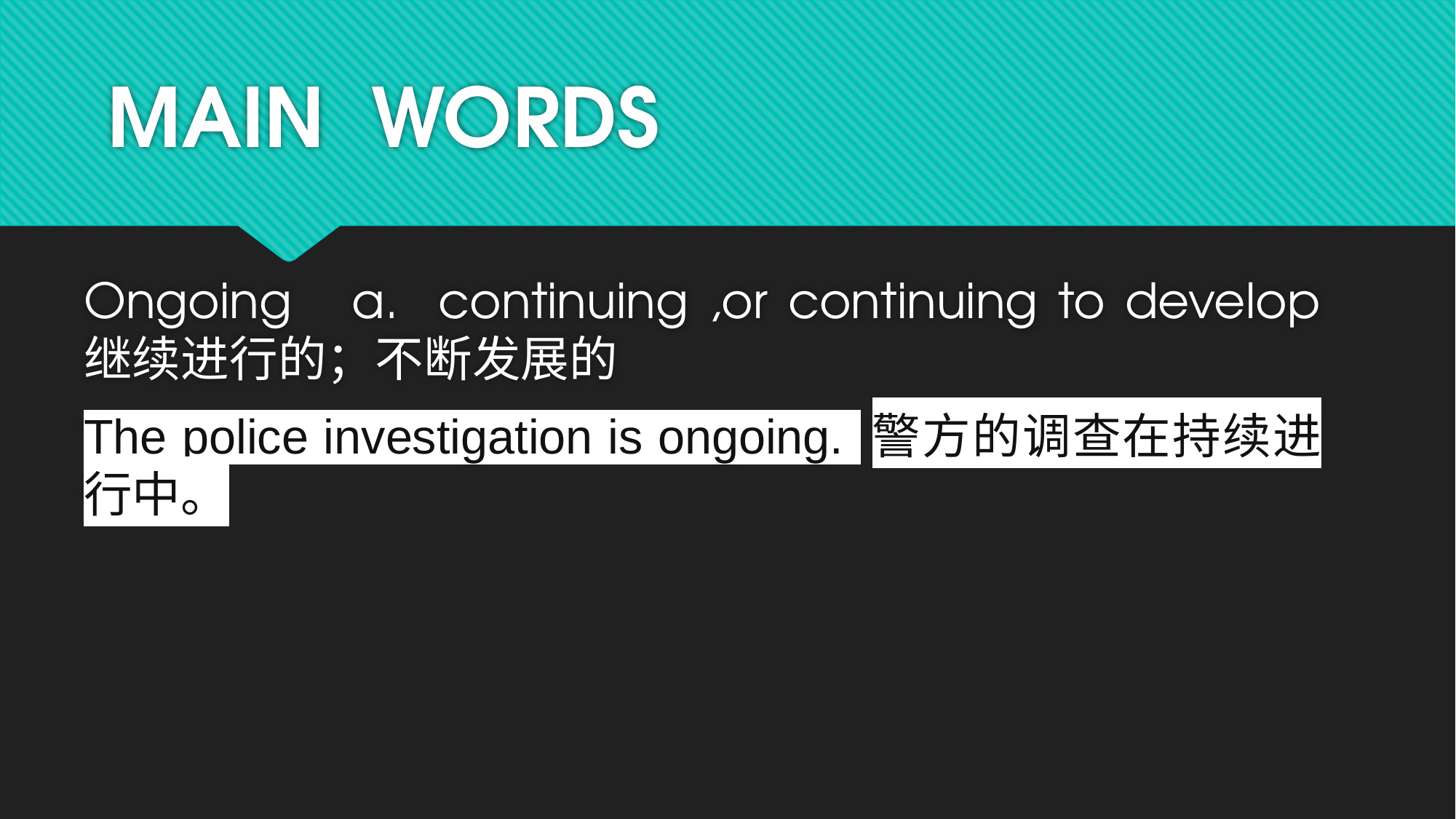

# MAIN  WORDS
Ongoing   a.  continuing ,or continuing to develop 继续进行的；不断发展的
The police investigation is ongoing. 警方的调查在持续进行中。